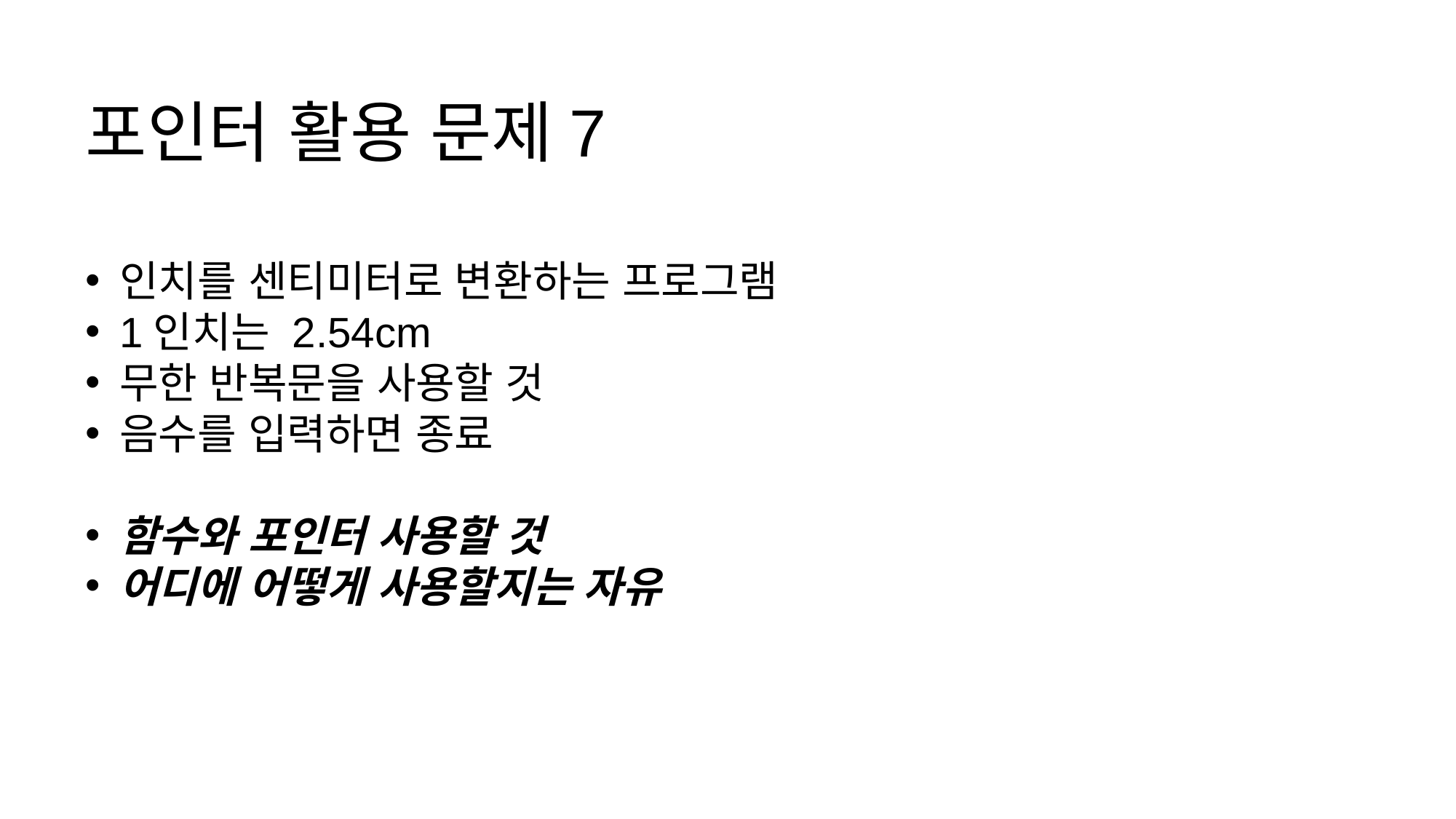

# 포인터 활용 문제7
인치를 센티미터로 변환하는 프로그램
1인치는 2.54cm
무한 반복문을 사용할 것
음수를 입력하면 종료

함수와 포인터 사용할 것
어디에 어떻게 사용할지는 자유